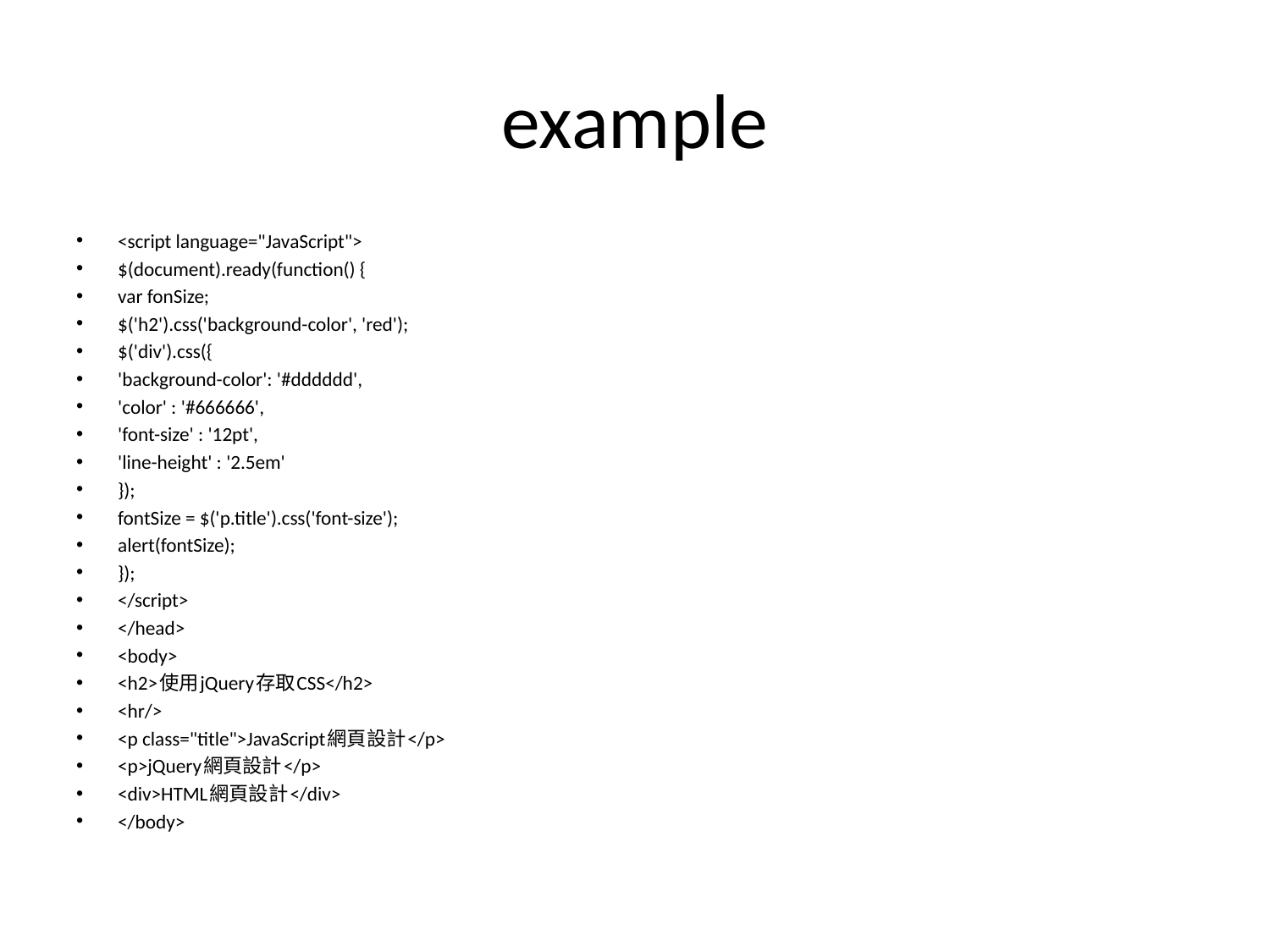

# example
<script language="JavaScript">
$(document).ready(function() {
var fonSize;
$('h2').css('background-color', 'red');
$('div').css({
'background-color': '#dddddd',
'color' : '#666666',
'font-size' : '12pt',
'line-height' : '2.5em'
});
fontSize = $('p.title').css('font-size');
alert(fontSize);
});
</script>
</head>
<body>
<h2>使用jQuery存取CSS</h2>
<hr/>
<p class="title">JavaScript網頁設計</p>
<p>jQuery網頁設計</p>
<div>HTML網頁設計</div>
</body>